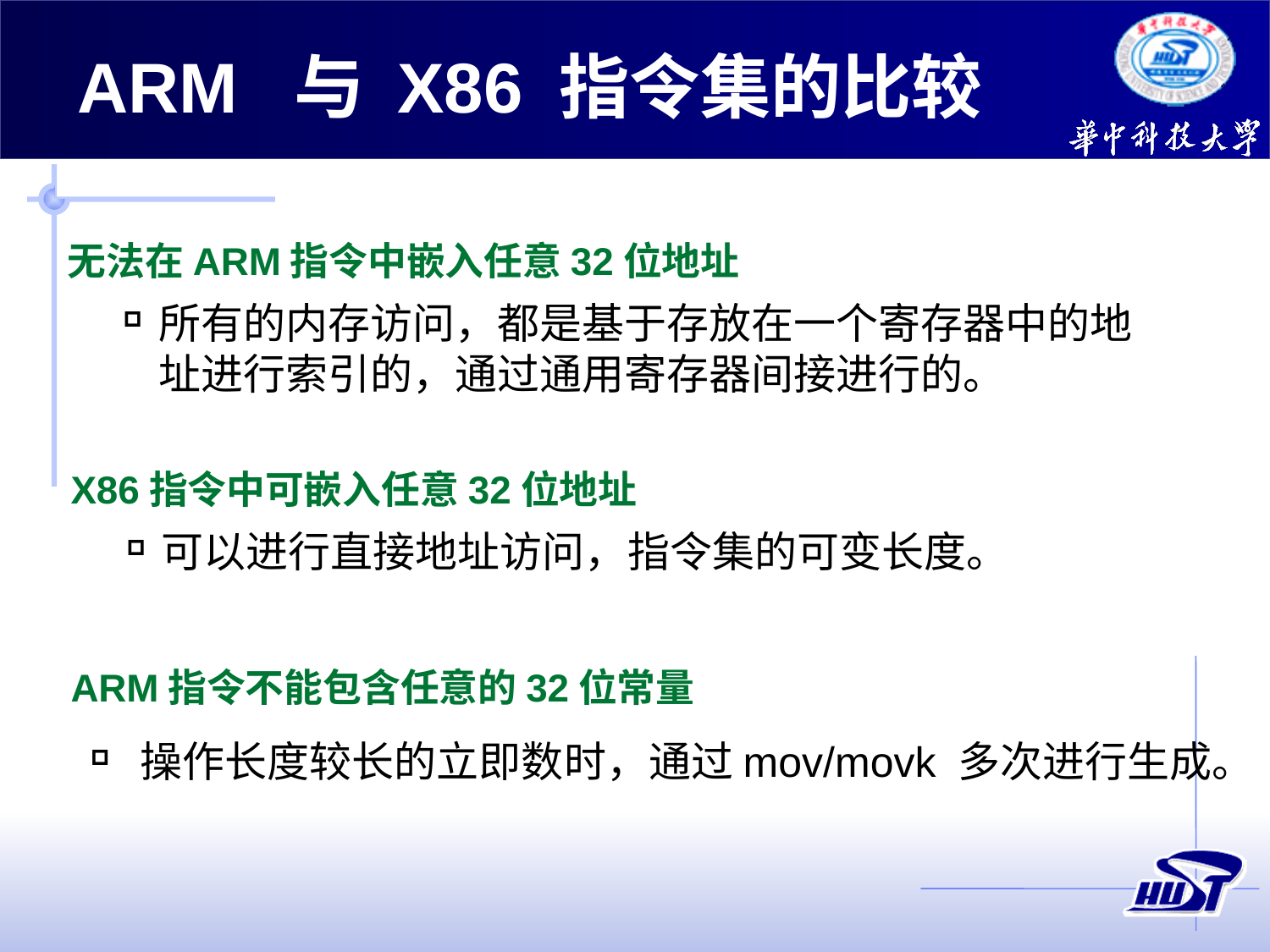

ARM  与 X86 指令集的比较
无法在ARM指令中嵌入任意32位地址
所有的内存访问，都是基于存放在一个寄存器中的地址进行索引的，通过通用寄存器间接进行的。
X86指令中可嵌入任意32位地址
可以进行直接地址访问，指令集的可变长度。

ARM指令不能包含任意的32位常量
 操作长度较长的立即数时，通过mov/movk 多次进行生成。